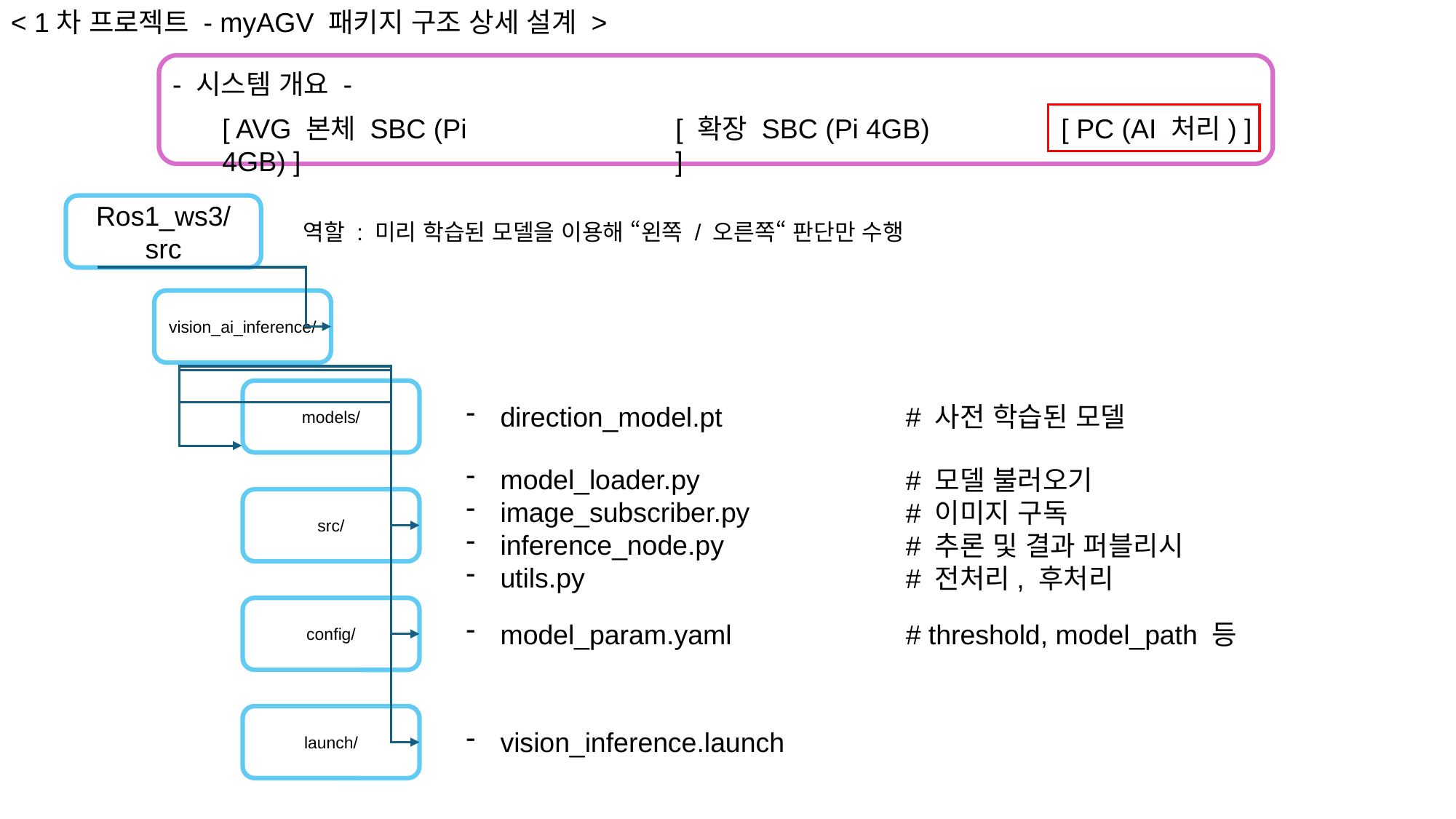

< 1차 프로젝트 - myAGV 패키지 구조 상세 설계 >

 - 시스템 개요 -

[ AVG 본체 SBC (Pi 4GB) ]
[ 확장 SBC (Pi 4GB) ]
[ PC (AI 처리) ]
Ros1_ws3/src
역할 : 미리 학습된 모델을 이용해 “왼쪽 / 오른쪽“ 판단만 수행
vision_ai_inference/
models/
direction_model.pt
# 사전 학습된 모델
model_loader.py
image_subscriber.py
inference_node.py
utils.py
# 모델 불러오기
# 이미지 구독
# 추론 및 결과 퍼블리시 # 전처리, 후처리
src/
config/
model_param.yaml
# threshold, model_path 등
launch/
vision_inference.launch